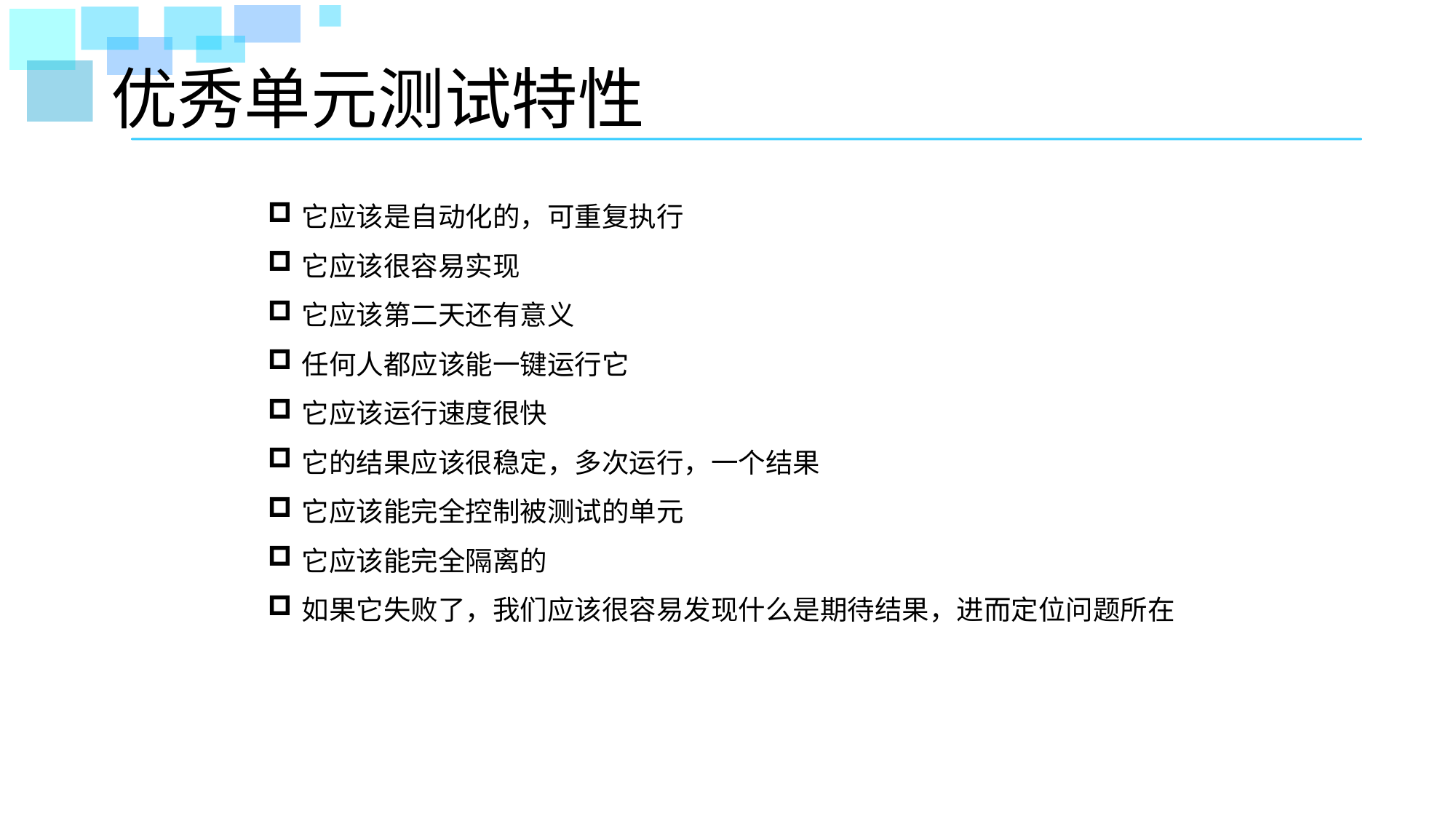

# 优秀单元测试特性
它应该是自动化的，可重复执行
它应该很容易实现
它应该第二天还有意义
任何人都应该能一键运行它
它应该运行速度很快
它的结果应该很稳定，多次运行，一个结果
它应该能完全控制被测试的单元
它应该能完全隔离的
如果它失败了，我们应该很容易发现什么是期待结果，进而定位问题所在